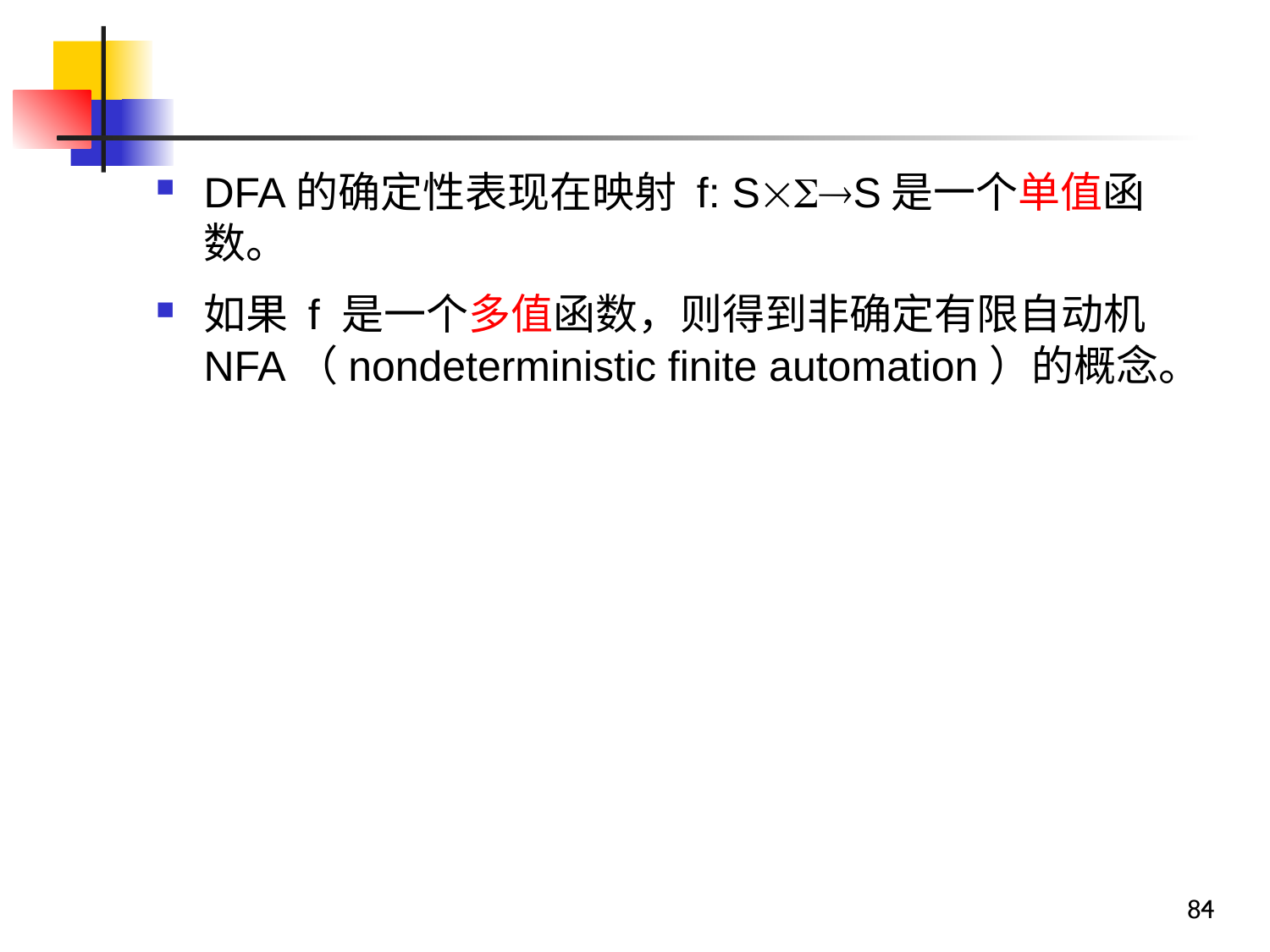

#
DFA的确定性表现在映射 f: S×Σ→S是一个单值函数。
如果 f 是一个多值函数，则得到非确定有限自动机NFA（nondeterministic finite automation）的概念。
84